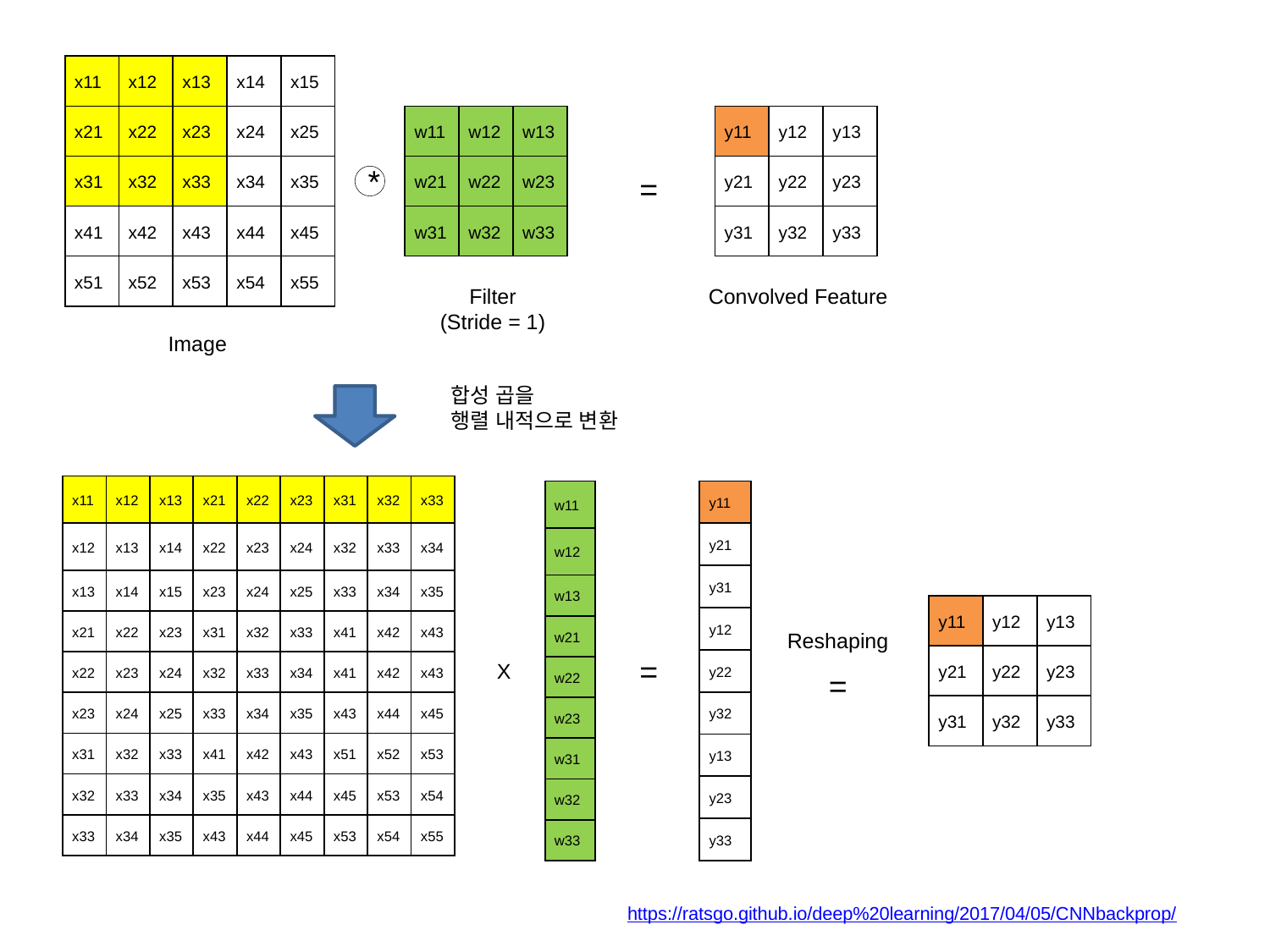

| x11 | x12 | x13 | x14 | x15 |
| --- | --- | --- | --- | --- |
| x21 | x22 | x23 | x24 | x25 |
| x31 | x32 | x33 | x34 | x35 |
| x41 | x42 | x43 | x44 | x45 |
| x51 | x52 | x53 | x54 | x55 |
| w11 | w12 | w13 |
| --- | --- | --- |
| w21 | w22 | w23 |
| w31 | w32 | w33 |
| y11 | y12 | y13 |
| --- | --- | --- |
| y21 | y22 | y23 |
| y31 | y32 | y33 |
=
*
Filter
(Stride = 1)
Convolved Feature
Image
합성 곱을
행렬 내적으로 변환

| x11 | x12 | x13 | x21 | x22 | x23 | x31 | x32 | x33 |
| --- | --- | --- | --- | --- | --- | --- | --- | --- |
| x12 | x13 | x14 | x22 | x23 | x24 | x32 | x33 | x34 |
| x13 | x14 | x15 | x23 | x24 | x25 | x33 | x34 | x35 |
| x21 | x22 | x23 | x31 | x32 | x33 | x41 | x42 | x43 |
| x22 | x23 | x24 | x32 | x33 | x34 | x41 | x42 | x43 |
| x23 | x24 | x25 | x33 | x34 | x35 | x43 | x44 | x45 |
| x31 | x32 | x33 | x41 | x42 | x43 | x51 | x52 | x53 |
| x32 | x33 | x34 | x35 | x43 | x44 | x45 | x53 | x54 |
| x33 | x34 | x35 | x43 | x44 | x45 | x53 | x54 | x55 |
| w11 |
| --- |
| w12 |
| w13 |
| w21 |
| w22 |
| w23 |
| w31 |
| w32 |
| w33 |
| y11 |
| --- |
| y21 |
| y31 |
| y12 |
| y22 |
| y32 |
| y13 |
| y23 |
| y33 |
| y11 | y12 | y13 |
| --- | --- | --- |
| y21 | y22 | y23 |
| y31 | y32 | y33 |
Reshaping
=
X
=
https://ratsgo.github.io/deep%20learning/2017/04/05/CNNbackprop/